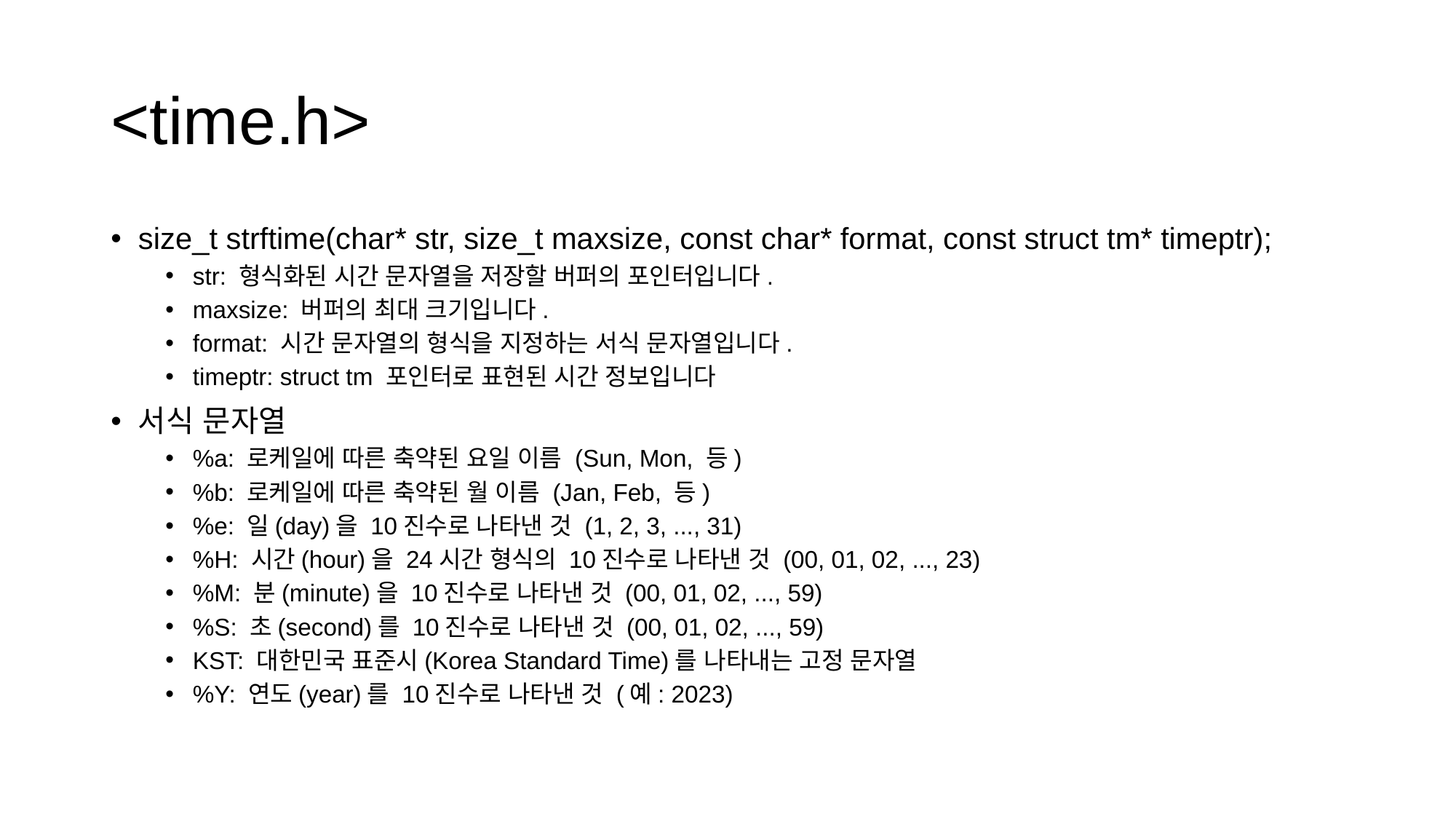

# <time.h>
size_t strftime(char* str, size_t maxsize, const char* format, const struct tm* timeptr);
str: 형식화된 시간 문자열을 저장할 버퍼의 포인터입니다.
maxsize: 버퍼의 최대 크기입니다.
format: 시간 문자열의 형식을 지정하는 서식 문자열입니다.
timeptr: struct tm 포인터로 표현된 시간 정보입니다
서식 문자열
%a: 로케일에 따른 축약된 요일 이름 (Sun, Mon, 등)
%b: 로케일에 따른 축약된 월 이름 (Jan, Feb, 등)
%e: 일(day)을 10진수로 나타낸 것 (1, 2, 3, ..., 31)
%H: 시간(hour)을 24시간 형식의 10진수로 나타낸 것 (00, 01, 02, ..., 23)
%M: 분(minute)을 10진수로 나타낸 것 (00, 01, 02, ..., 59)
%S: 초(second)를 10진수로 나타낸 것 (00, 01, 02, ..., 59)
KST: 대한민국 표준시(Korea Standard Time)를 나타내는 고정 문자열
%Y: 연도(year)를 10진수로 나타낸 것 (예: 2023)